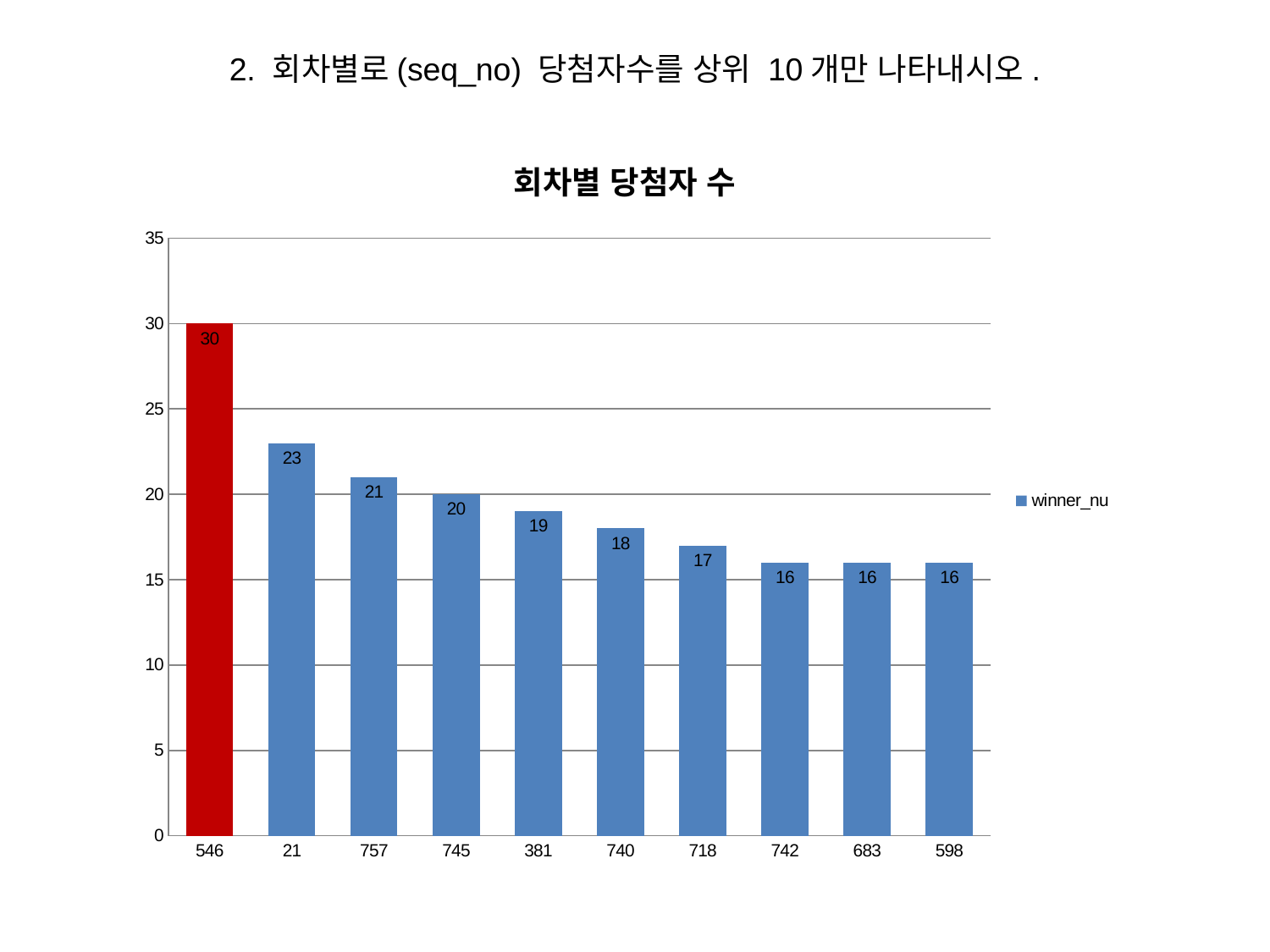

2. 회차별로(seq_no) 당첨자수를 상위 10개만 나타내시오.

### Chart: 회차별 당첨자 수

| Category | winner_nu |
|---|---|
| 546 | 30.0 |
| 21 | 23.0 |
| 757 | 21.0 |
| 745 | 20.0 |
| 381 | 19.0 |
| 740 | 18.0 |
| 718 | 17.0 |
| 742 | 16.0 |
| 683 | 16.0 |
| 598 | 16.0 |